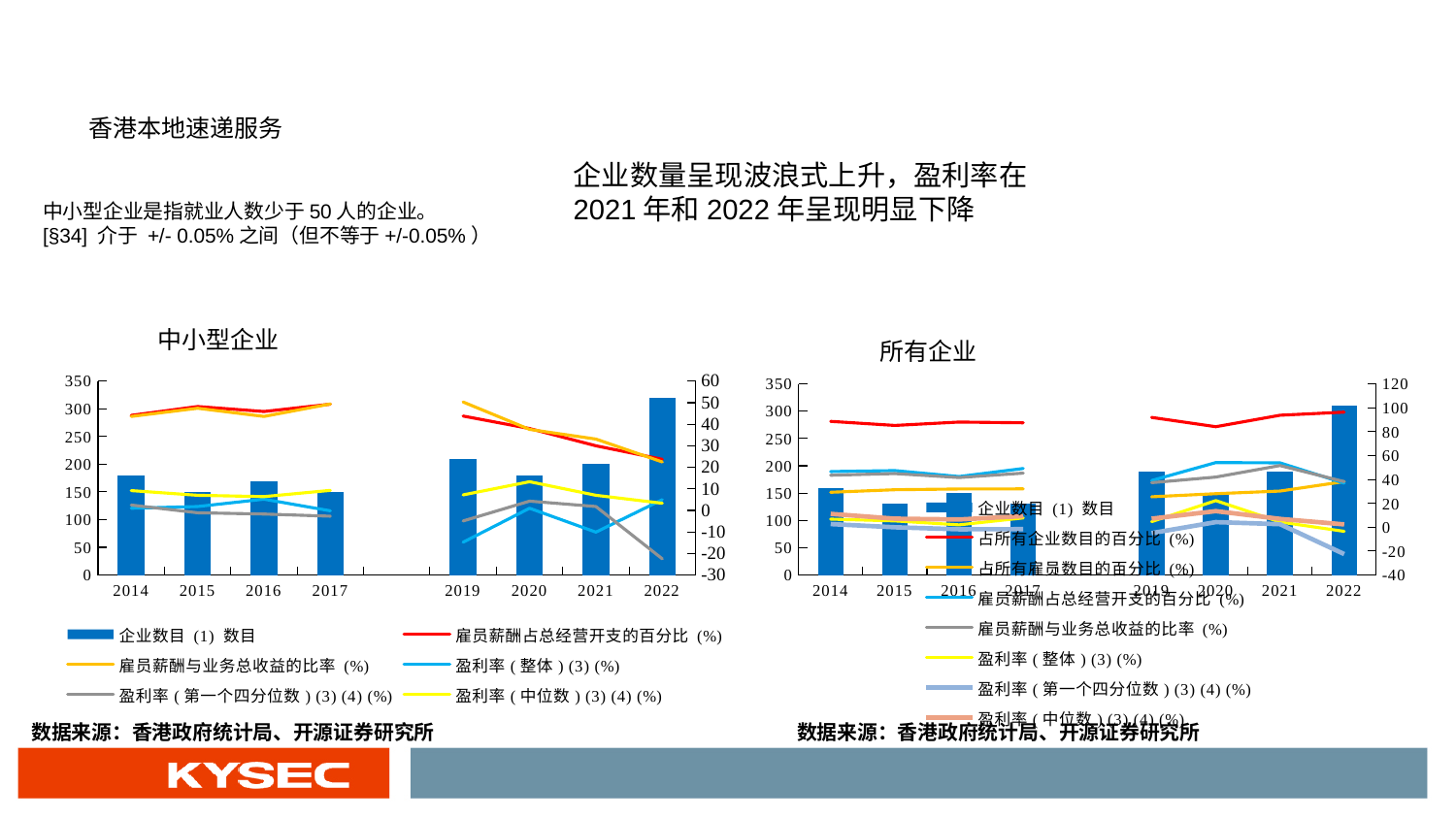

香港本地速递服务
企业数量呈现波浪式上升，盈利率在2021年和2022年呈现明显下降
# 中小型企业是指就业人数少于50人的企业。 [§34] 介于 +/- 0.05%之间（但不等于+/-0.05%）
中小型企业
所有企业

### Chart

| Category | 企业数目 (1) 数目 | 占所有企业数目的百分比 (%) | 占所有雇员数目的百分比 (%) | 雇员薪酬占总经营开支的百分比 (%) | 雇员薪酬与业务总收益的比率 (%) | 盈利率(整体) (3) (%) | 盈利率(第一个四分位数) (3) (4) (%) | 盈利率(中位数) (3) (4) (%) |
|---|---|---|---|---|---|---|---|---|
| 2014 | 160.0 | 88.6 | 29.3 | 46.6 | 43.5 | 6.8 | 2.7 | 11.2 |
| 2015 | 130.0 | 85.2 | 31.4 | 47.4 | 44.9 | 5.3 | 0.0 | 7.2 |
| 2016 | 150.0 | 88.0 | 32.0 | 42.4 | 41.6 | 2.0 | -1.7 | 6.5 |
| 2017 | 130.0 | 87.4 | 32.1 | 49.2 | 45.3 | 7.8 | -1.6 | 9.3 |
|  | None | None | None | None | None | None | None | None |
| 2019 | 190.0 | 91.9 | 25.5 | 39.1 | 37.3 | 4.7 | -4.9 | 7.2 |
| 2020 | 150.0 | 84.1 | 28.1 | 54.1 | 42.0 | 22.3 | 4.3 | 13.5 |
| 2021 | 190.0 | 93.7 | 30.3 | 53.9 | 51.6 | 4.4 | 2.6 | 7.0 |
| 2022 | 310.0 | 96.3 | 38.2 | 36.9 | 38.2 | -3.4 | -22.5 | 2.4 |

### Chart

| Category | 企业数目 (1) 数目 | 雇员薪酬占总经营开支的百分比 (%) | 雇员薪酬与业务总收益的比率 (%) | 盈利率(整体) (3) (%) | 盈利率(第一个四分位数) (3) (4) (%) | 盈利率(中位数) (3) (4) (%) |
|---|---|---|---|---|---|---|
| 2014 | 180.0 | 44.1 | 43.6 | 1.0 | 2.5 | 9.2 |
| 2015 | 150.0 | 48.2 | 47.4 | 1.8 | -1.1 | 7.0 |
| 2016 | 170.0 | 45.9 | 43.6 | 5.2 | -1.7 | 6.4 |
| 2017 | 150.0 | 49.3 | 49.4 | -0.2 | -2.7 | 9.3 |
|  | None | None | None | None | None | None |
| 2019 | 210.0 | 43.8 | 50.3 | -14.8 | -4.9 | 7.2 |
| 2020 | 180.0 | 38.0 | 37.6 | 1.0 | 4.3 | 13.3 |
| 2021 | 200.0 | 30.0 | 33.1 | -10.1 | 1.8 | 7.0 |
| 2022 | 320.0 | 23.7 | 22.5 | 5.0 | -22.5 | 3.3 |
数据来源：香港政府统计局、开源证券研究所
数据来源：香港政府统计局、开源证券研究所